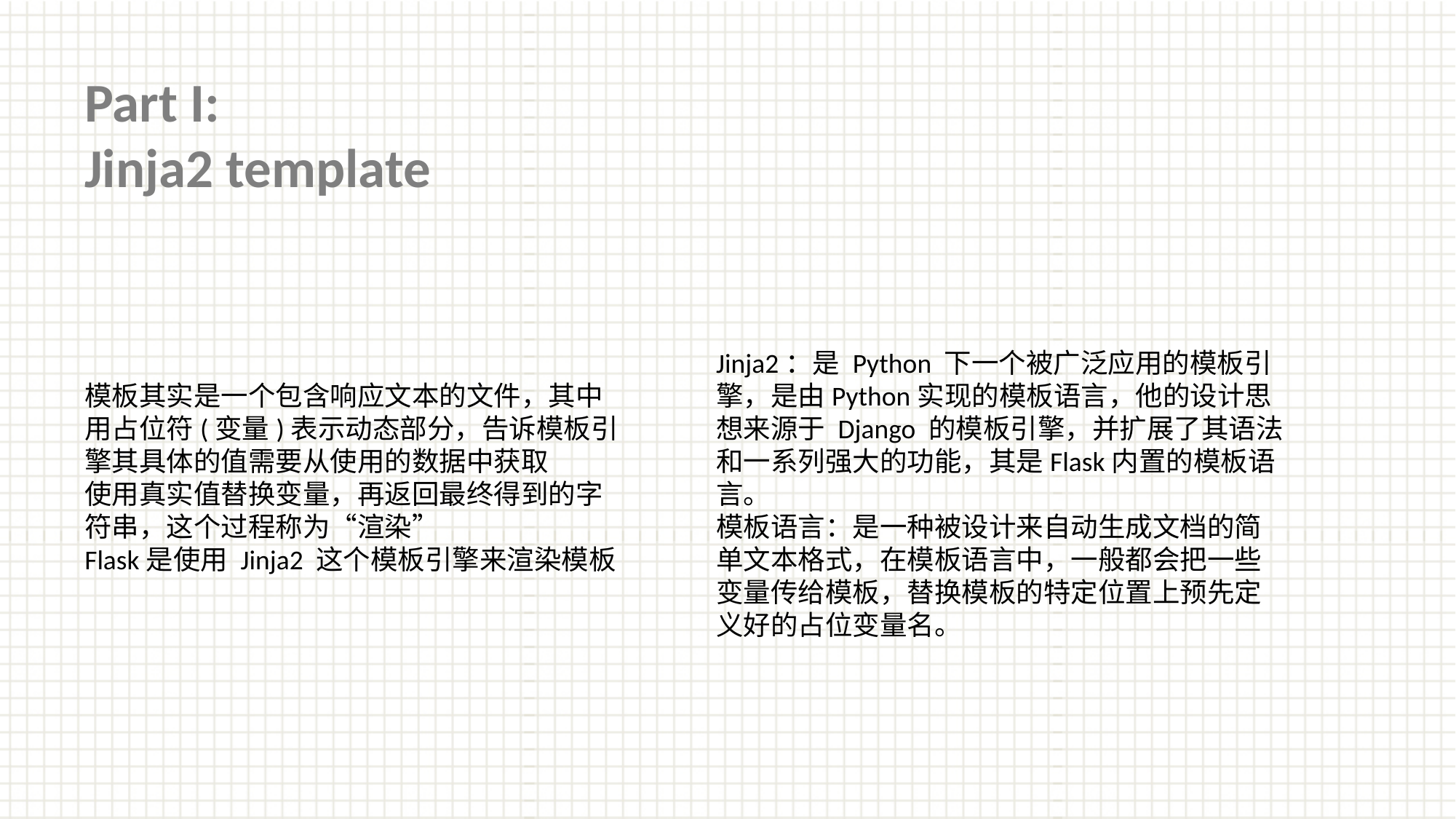

Part I:
Jinja2 template
Jinja2：是 Python 下一个被广泛应用的模板引擎，是由Python实现的模板语言，他的设计思想来源于 Django 的模板引擎，并扩展了其语法和一系列强大的功能，其是Flask内置的模板语言。
模板语言：是一种被设计来自动生成文档的简单文本格式，在模板语言中，一般都会把一些变量传给模板，替换模板的特定位置上预先定义好的占位变量名。

模板其实是一个包含响应文本的文件，其中用占位符(变量)表示动态部分，告诉模板引擎其具体的值需要从使用的数据中获取
使用真实值替换变量，再返回最终得到的字符串，这个过程称为“渲染”
Flask是使用 Jinja2 这个模板引擎来渲染模板